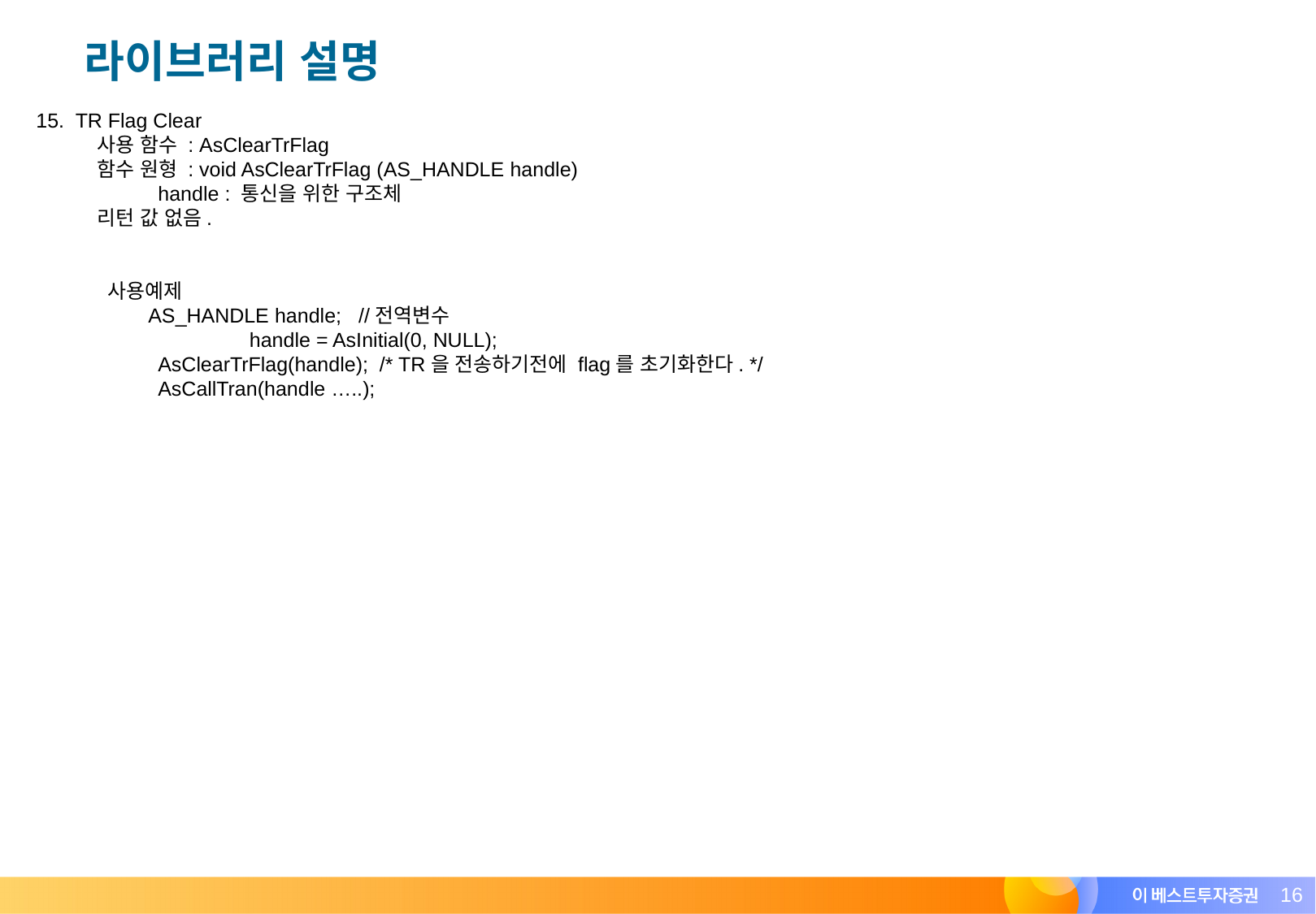

# 라이브러리 설명
15.  TR Flag Clear
사용 함수 : AsClearTrFlag
함수 원형 : void AsClearTrFlag (AS_HANDLE handle)
handle : 통신을 위한 구조체
리턴 값 없음.

 사용예제
         AS_HANDLE handle;   //전역변수
 		handle = AsInitial(0, NULL);
AsClearTrFlag(handle);  /* TR을 전송하기전에 flag를 초기화한다. */
AsCallTran(handle …..);

16